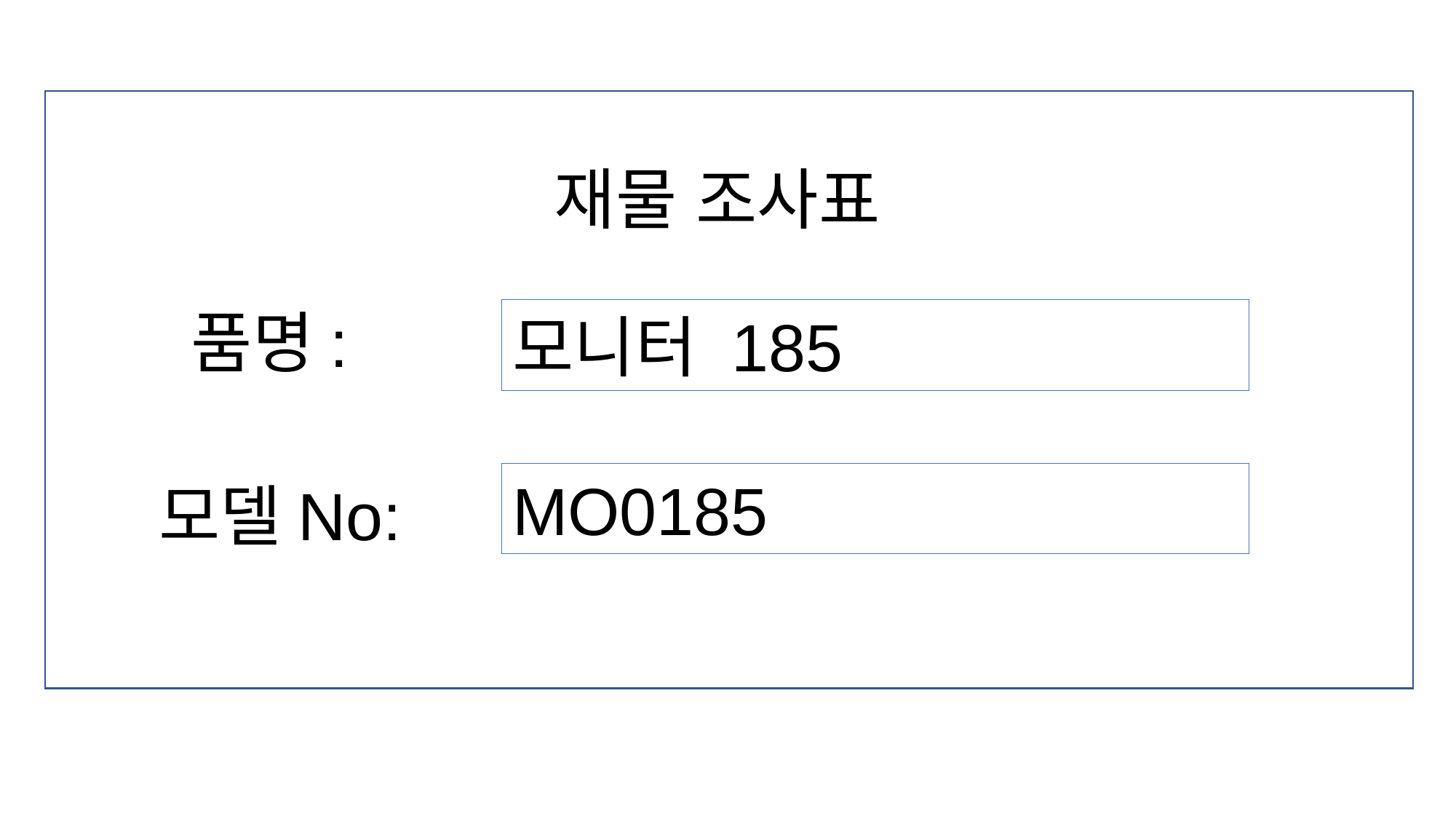

재물 조사표
품명:
모니터 185
MO0185
모델No: